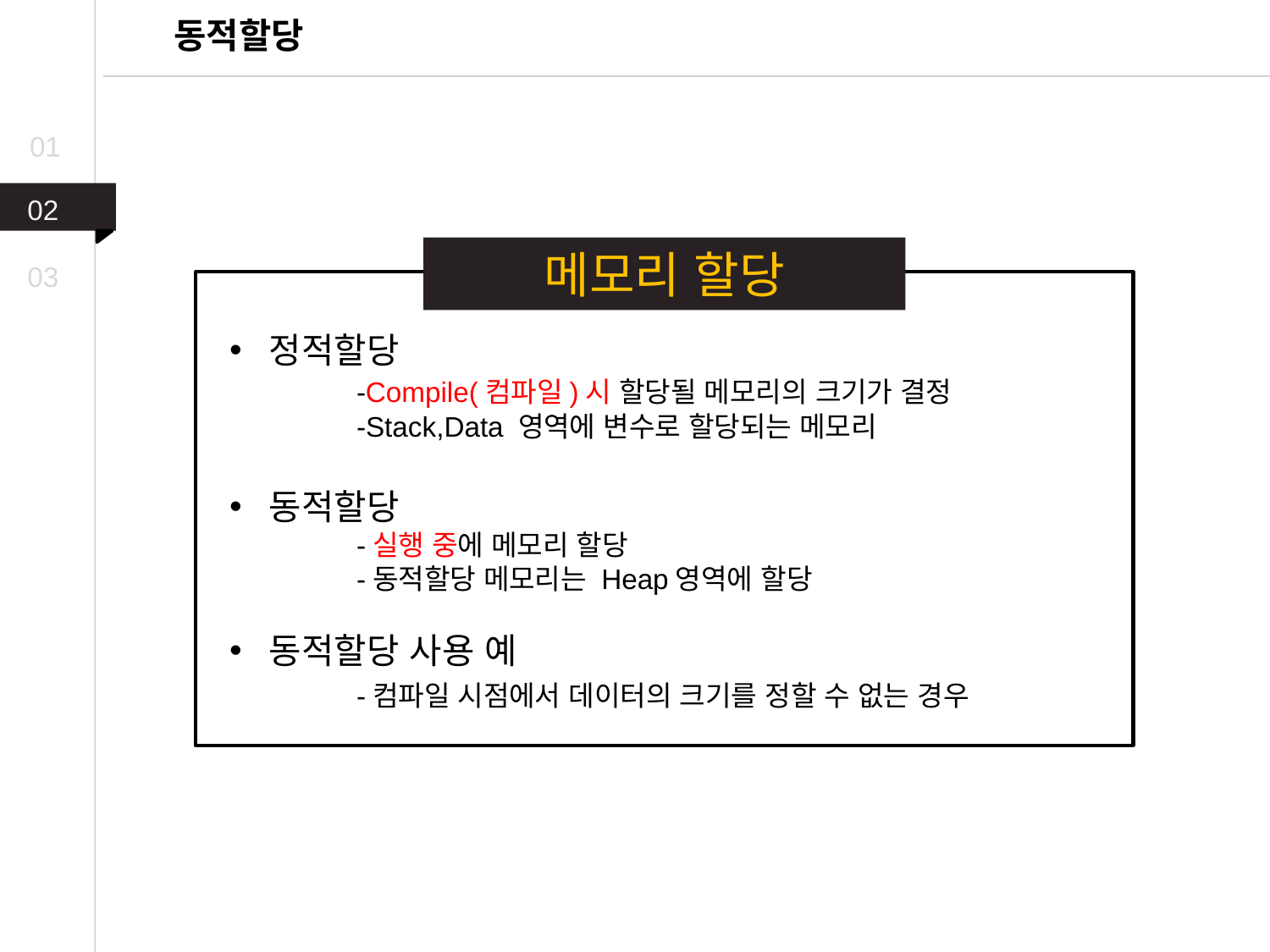

동적할당
01

02

메모리 할당

03
정적할당
	-Compile(컴파일)시 할당될 메모리의 크기가 결정
	-Stack,Data 영역에 변수로 할당되는 메모리

동적할당
	-실행 중에 메모리 할당
	-동적할당 메모리는 Heap영역에 할당

동적할당 사용 예
	-컴파일 시점에서 데이터의 크기를 정할 수 없는 경우